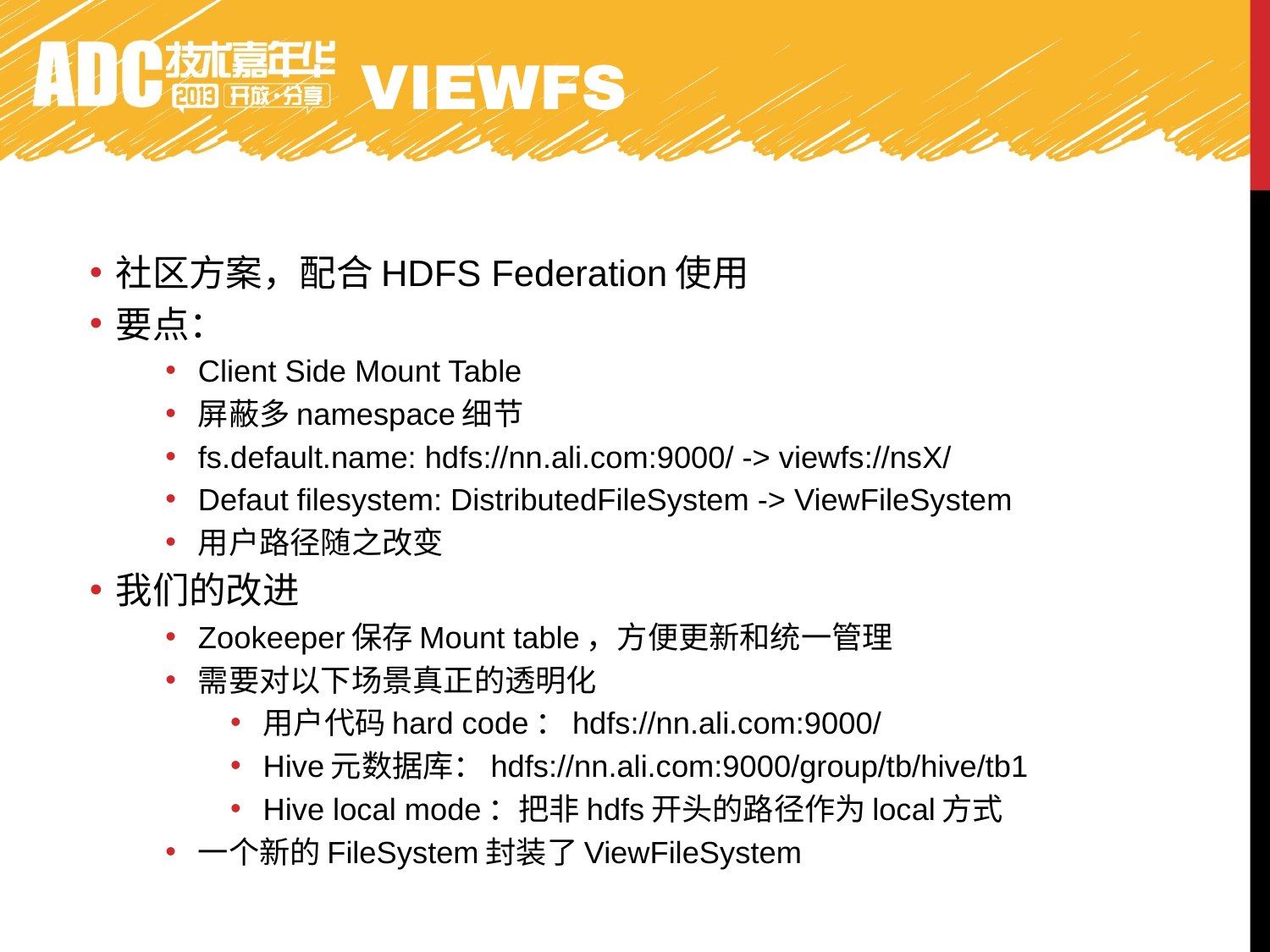

# Viewfs
社区方案，配合HDFS Federation使用
要点：
Client Side Mount Table
屏蔽多namespace细节
fs.default.name: hdfs://nn.ali.com:9000/ -> viewfs://nsX/
Defaut filesystem: DistributedFileSystem -> ViewFileSystem
用户路径随之改变
我们的改进
Zookeeper保存Mount table，方便更新和统一管理
需要对以下场景真正的透明化
用户代码hard code：hdfs://nn.ali.com:9000/
Hive元数据库：hdfs://nn.ali.com:9000/group/tb/hive/tb1
Hive local mode：把非hdfs开头的路径作为local方式
一个新的FileSystem封装了ViewFileSystem